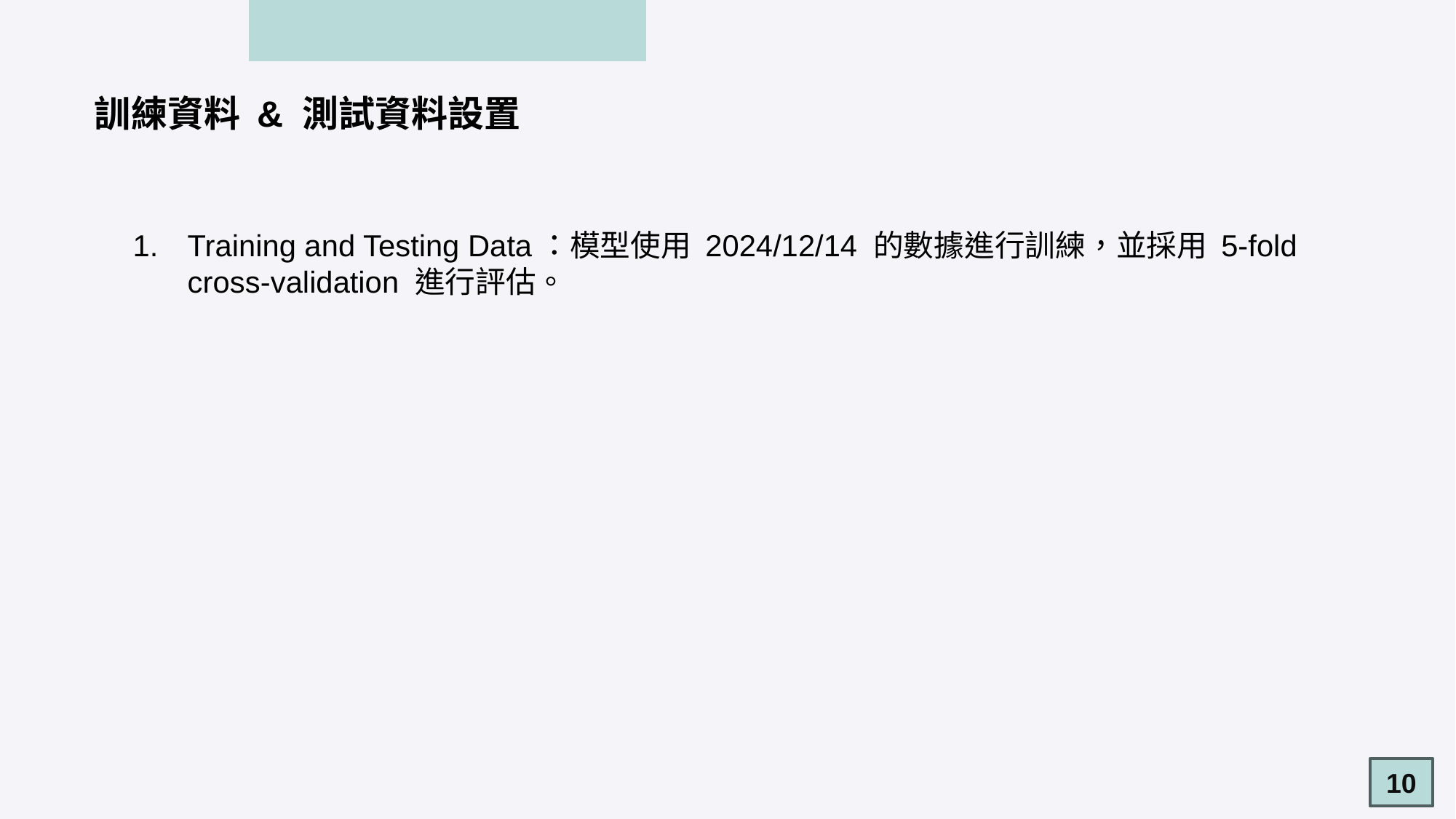

訓練資料 & 測試資料設置

Training and Testing Data：模型使用 2024/12/14 的數據進行訓練，並採用 5-fold cross-validation 進行評估。

10